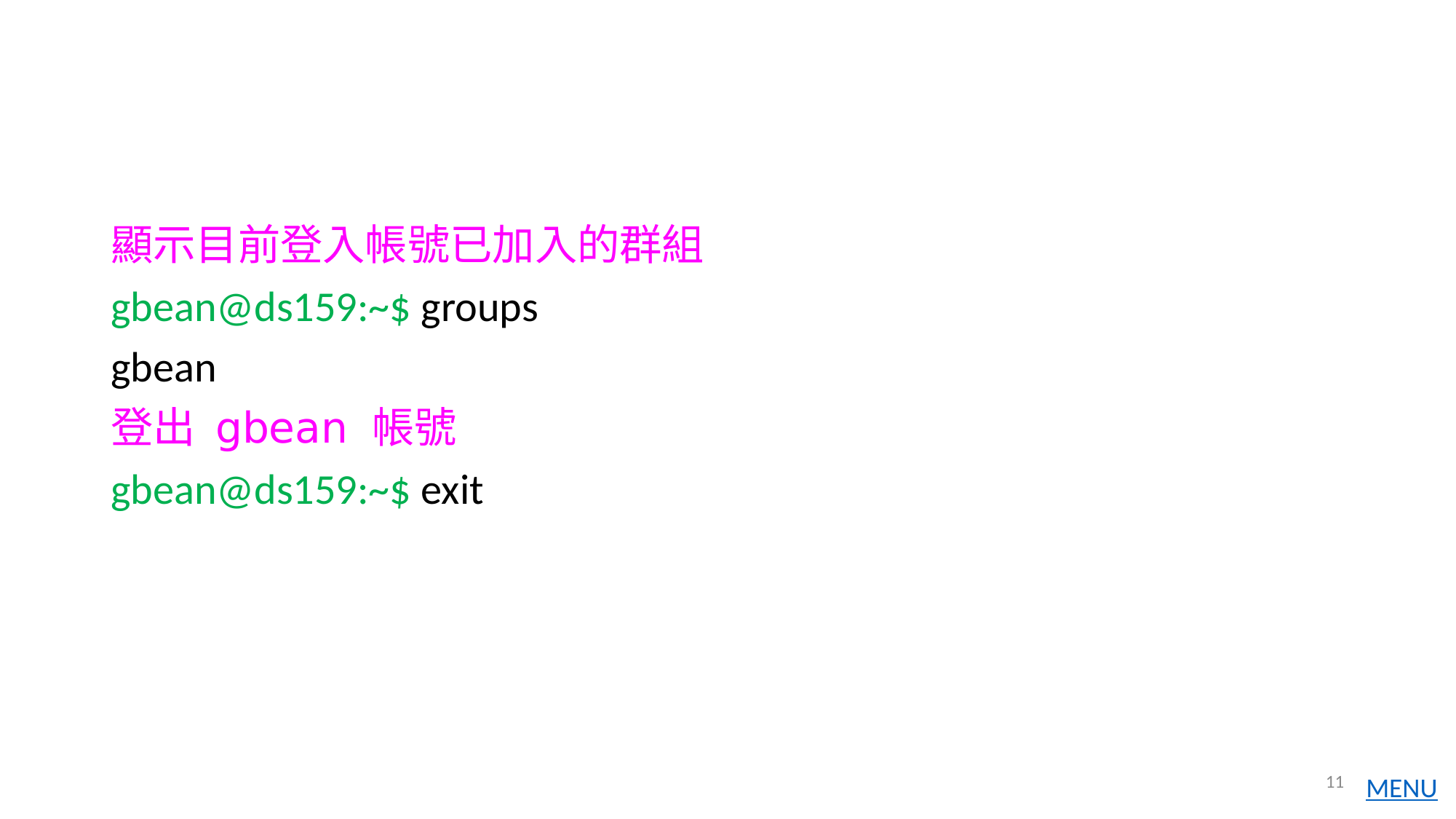

#
顯示目前登入帳號已加入的群組
gbean@ds159:~$ groups
gbean
登出 gbean 帳號
gbean@ds159:~$ exit
11